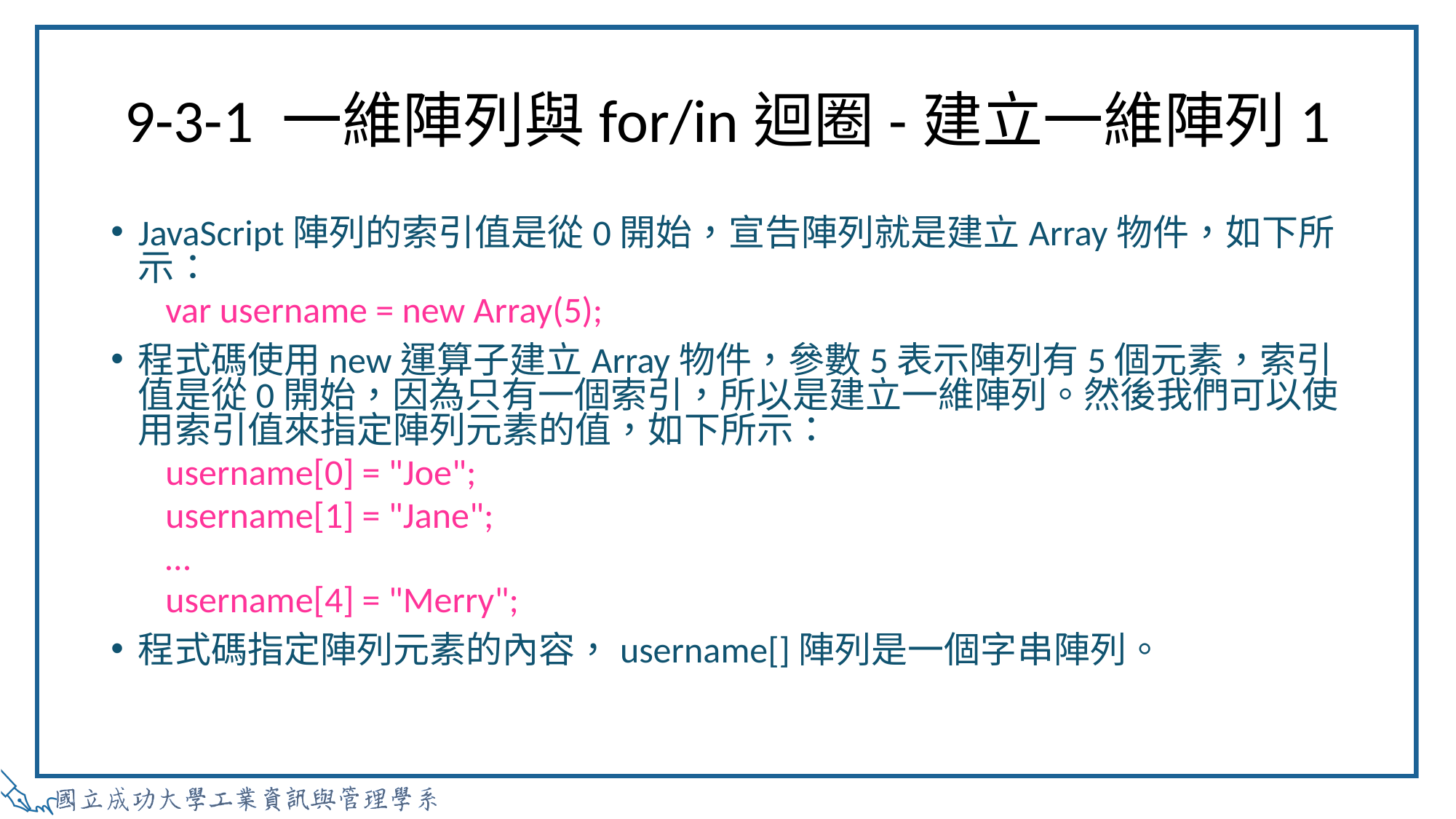

# 9-3-1 一維陣列與for/in迴圈-建立一維陣列1
JavaScript陣列的索引值是從0開始，宣告陣列就是建立Array物件，如下所示：
var username = new Array(5);
程式碼使用new運算子建立Array物件，參數5表示陣列有5個元素，索引值是從0開始，因為只有一個索引，所以是建立一維陣列。然後我們可以使用索引值來指定陣列元素的值，如下所示：
username[0] = "Joe";
username[1] = "Jane";
…
username[4] = "Merry";
程式碼指定陣列元素的內容，username[]陣列是一個字串陣列。